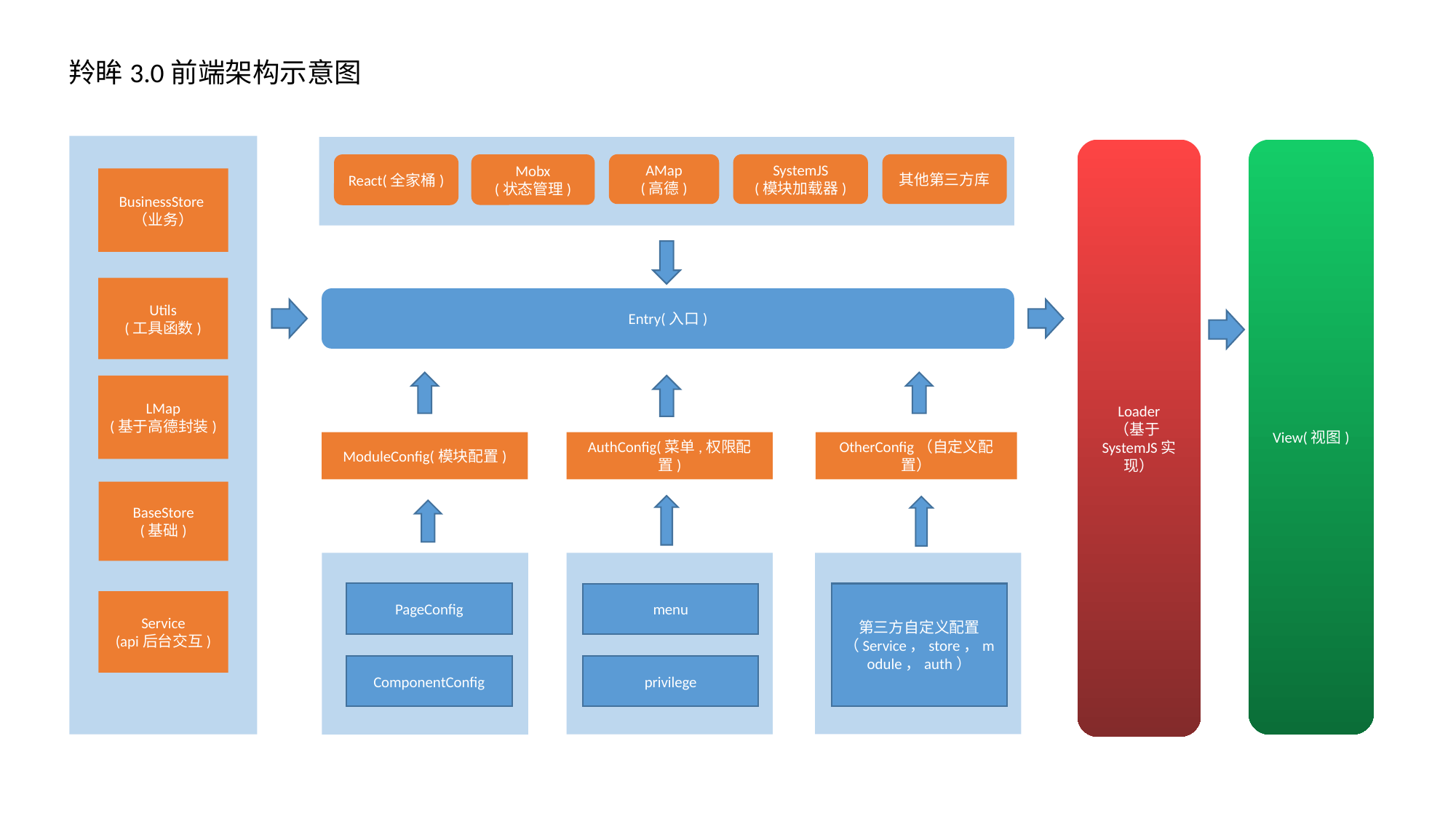

羚眸3.0前端架构示意图

Loader
（基于SystemJS实现）
View(视图)
AMap
(高德)
SystemJS
(模块加载器)
其他第三方库
React(全家桶)
Mobx
(状态管理)
BusinessStore（业务）

Utils
(工具函数)
Entry(入口)

LMap
(基于高德封装)

ModuleConfig(模块配置)
AuthConfig(菜单,权限配置)
OtherConfig（自定义配置）
BaseStore
(基础)

PageConfig
第三方自定义配置（Service，store，module，auth）
menu
Service
(api后台交互)
ComponentConfig
privilege